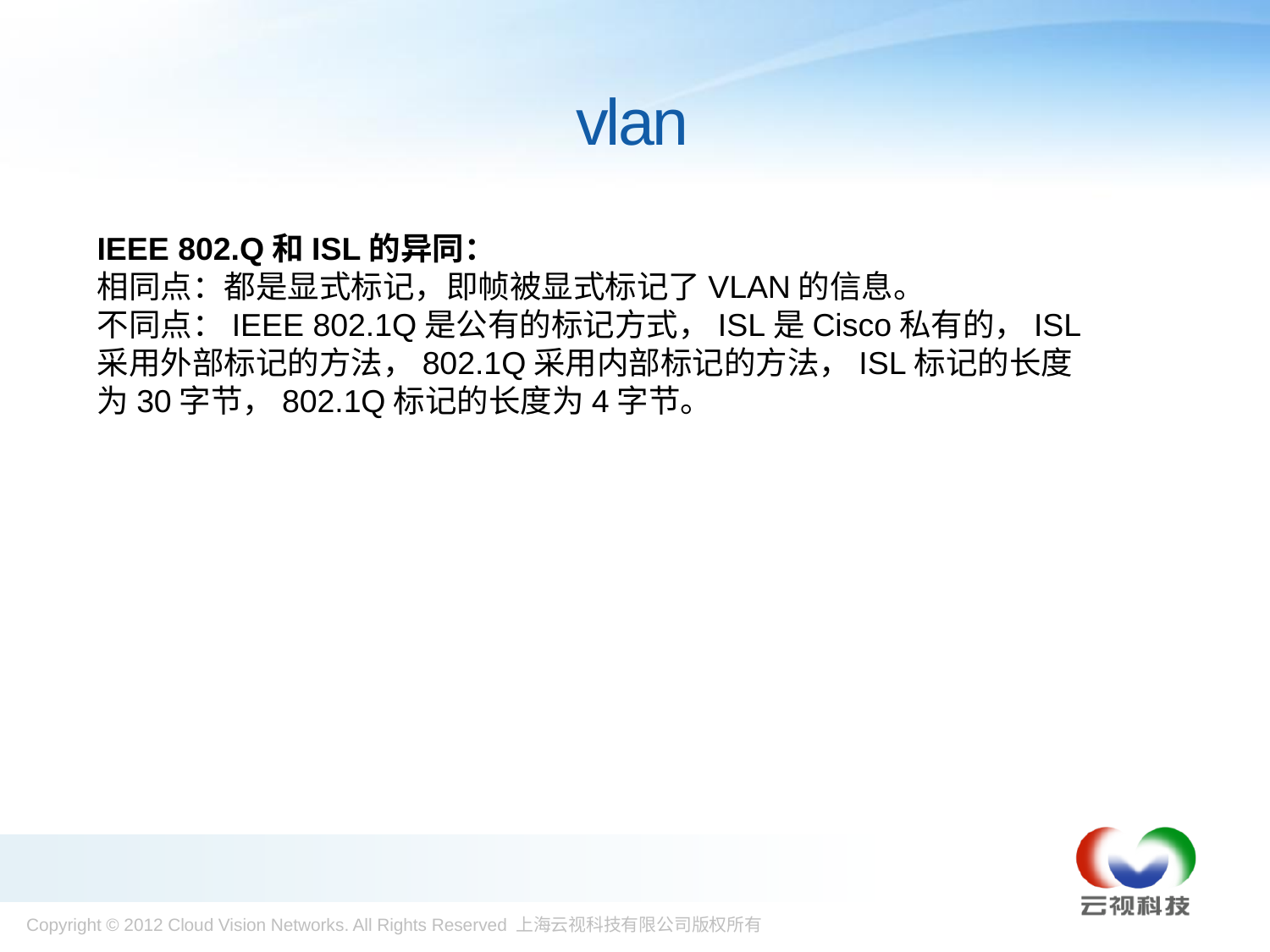

# vlan
IEEE 802.Q和ISL的异同：
相同点：都是显式标记，即帧被显式标记了VLAN的信息。
不同点：IEEE 802.1Q是公有的标记方式，ISL是Cisco私有的，ISL采用外部标记的方法，802.1Q采用内部标记的方法，ISL标记的长度为30字节，802.1Q标记的长度为4字节。